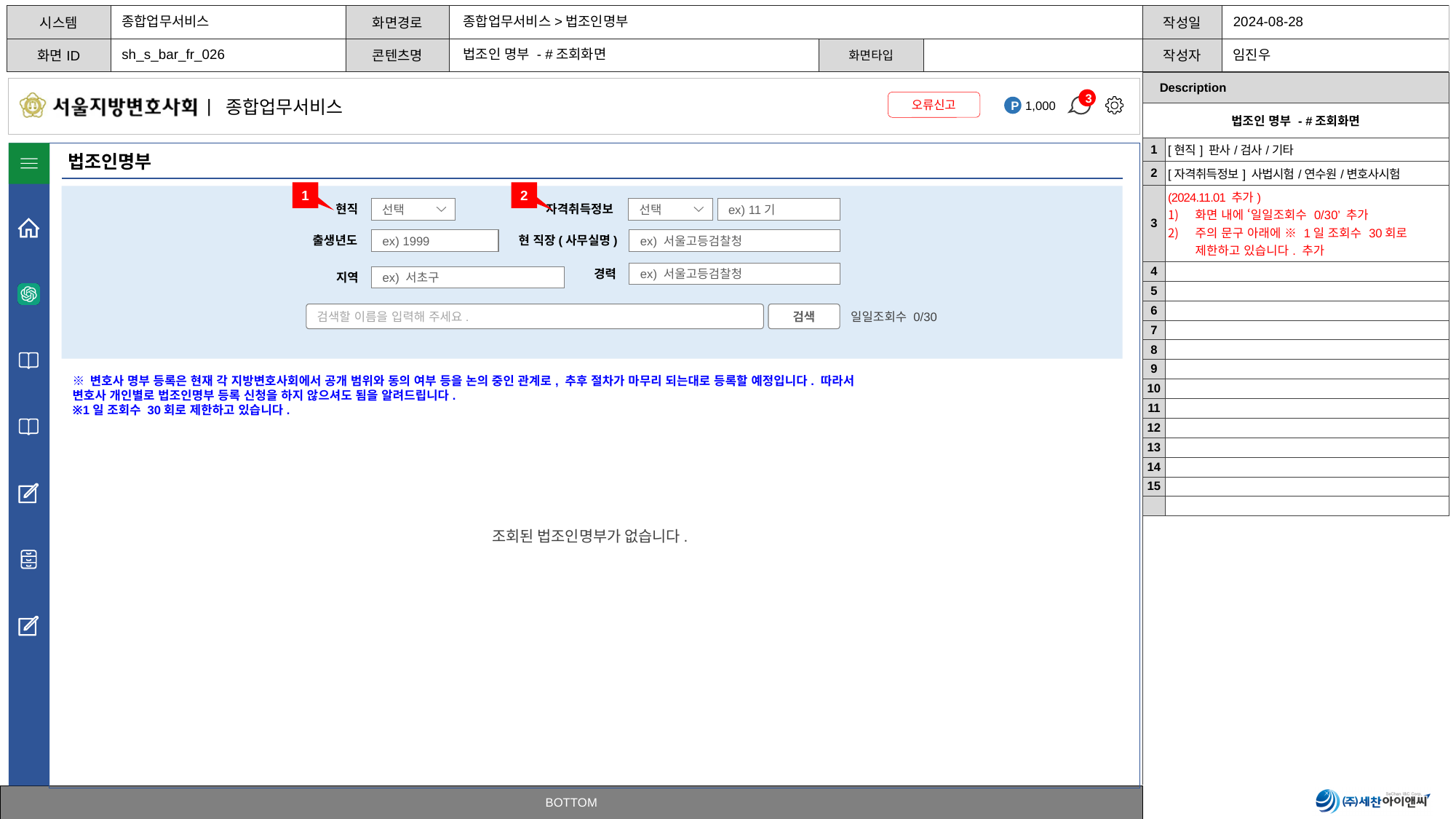

종합업무서비스
종합업무서비스>법조인명부
sh_s_bar_fr_026
법조인 명부 - #조회화면

| Description |  |
| --- | --- |
| 법조인 명부 - #조회화면 |  |
| 1 | [현직] 판사/검사/기타 |
| 2 | [자격취득정보] 사법시험/연수원/변호사시험 |
| 3 | (2024.11.01 추가) 화면 내에 ‘일일조회수 0/30’ 추가 주의 문구 아래에 ※ 1일 조회수 30회로 제한하고 있습니다. 추가 |
| 4 |  |
| 5 |  |
| 6 |  |
| 7 |  |
| 8 |  |
| 9 |  |
| 10 |  |
| 11 |  |
| 12 |  |
| 13 |  |
| 14 |  |
| 15 |  |
|  |  |
법조인명부
1
2

현직
선택

자격취득정보
선택

ex) 11기
출생년도
ex) 1999
현 직장(사무실명)
ex) 서울고등검찰청
경력
ex) 서울고등검찰청
지역
ex) 서초구
검색
 검색할 이름을 입력해 주세요.
일일조회수 0/30
※ 변호사 명부 등록은 현재 각 지방변호사회에서 공개 범위와 동의 여부 등을 논의 중인 관계로, 추후 절차가 마무리 되는대로 등록할 예정입니다. 따라서 변호사 개인별로 법조인명부 등록 신청을 하지 않으셔도 됨을 알려드립니다.
※ 1일 조회수 30회로 제한하고 있습니다.
조회된 법조인명부가 없습니다.